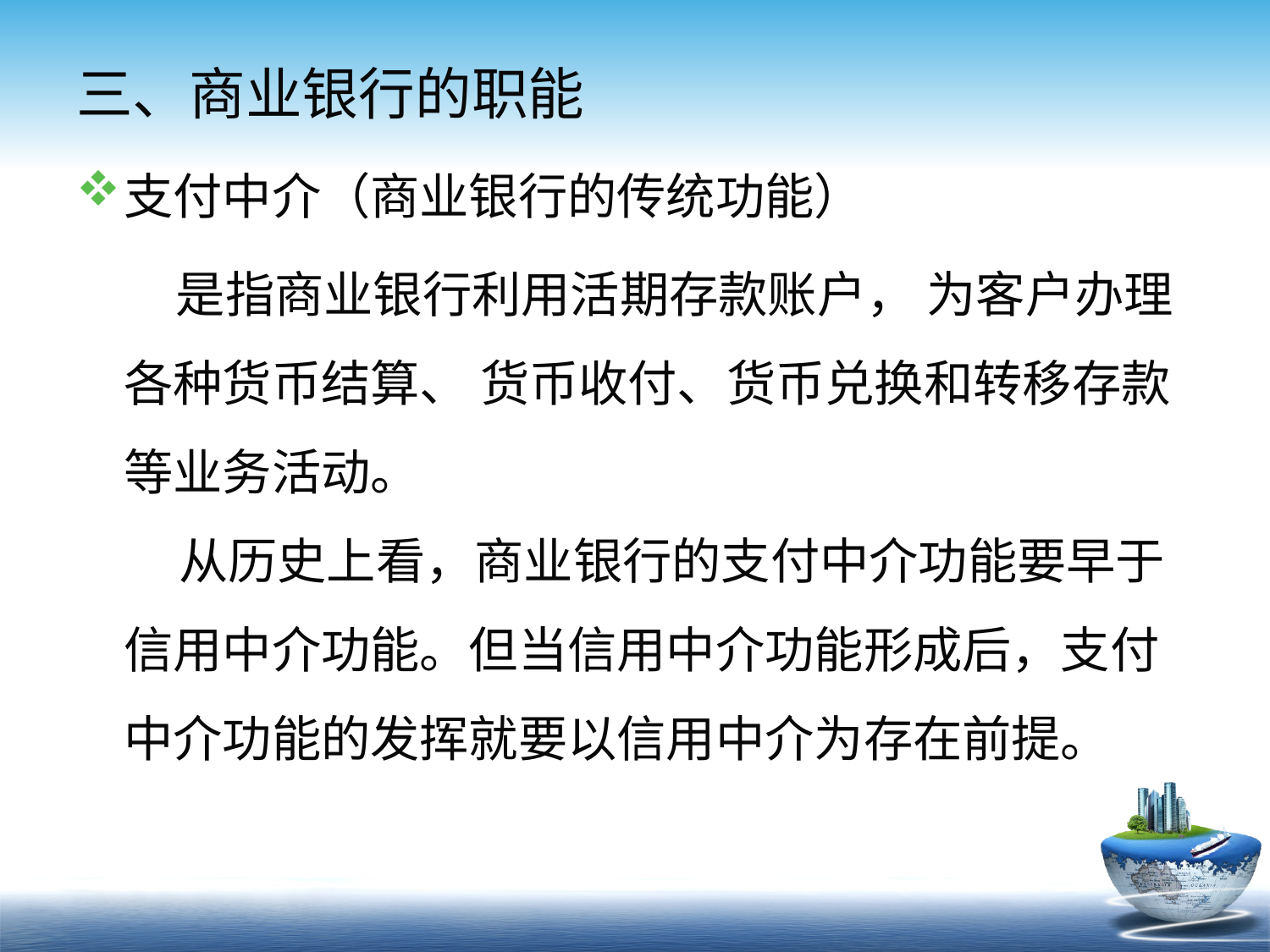

# 三、商业银行的职能
支付中介（商业银行的传统功能）
        是指商业银行利用活期存款账户， 为客户办理各种货币结算、 货币收付、货币兑换和转移存款等业务活动。
     从历史上看，商业银行的支付中介功能要早于信用中介功能。但当信用中介功能形成后，支付中介功能的发挥就要以信用中介为存在前提。